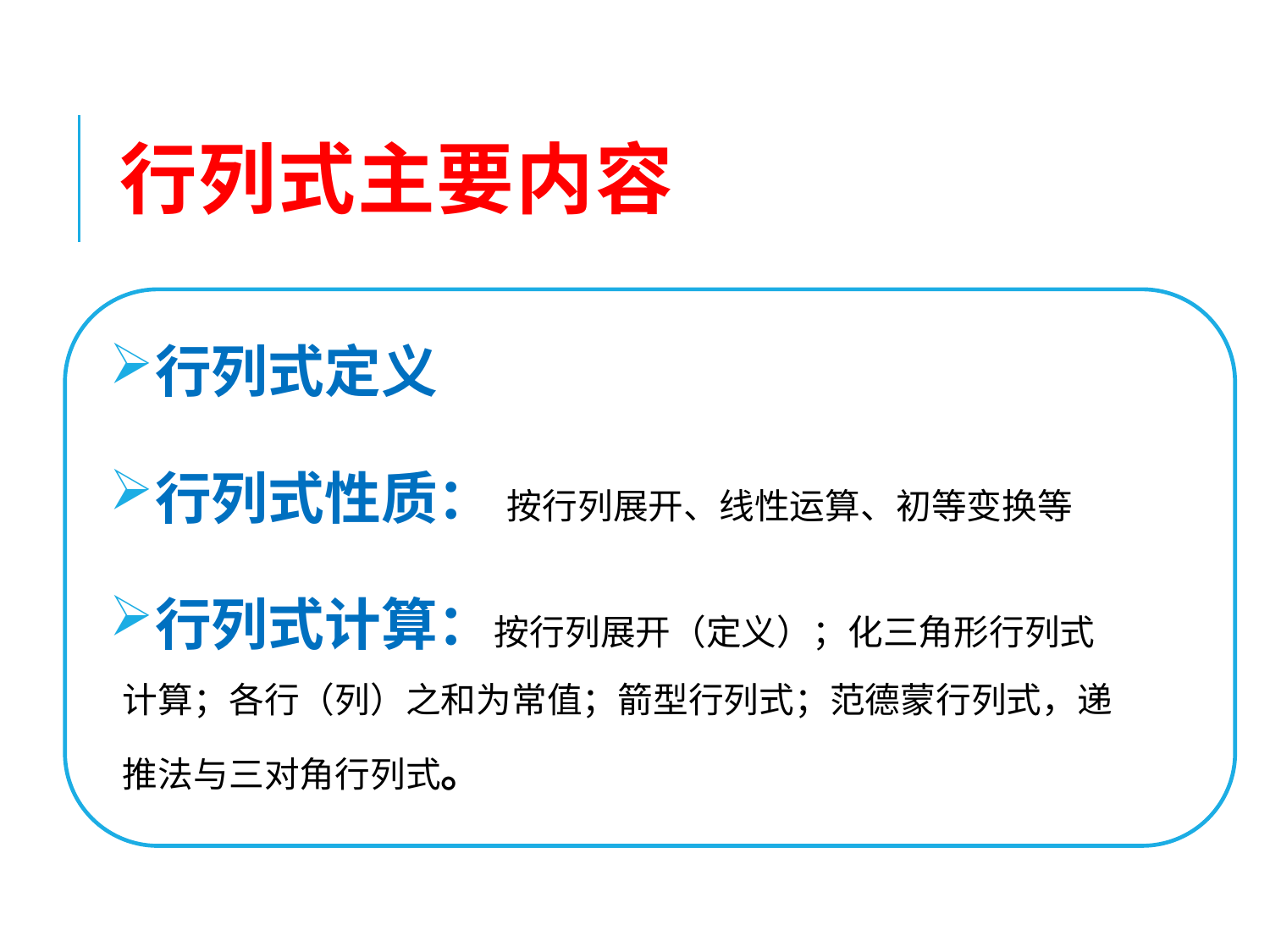

# 行列式主要内容

行列式定义
行列式性质： 按行列展开、线性运算、初等变换等
行列式计算：按行列展开（定义）；化三角形行列式计算；各行（列）之和为常值；箭型行列式；范德蒙行列式，递推法与三对角行列式。